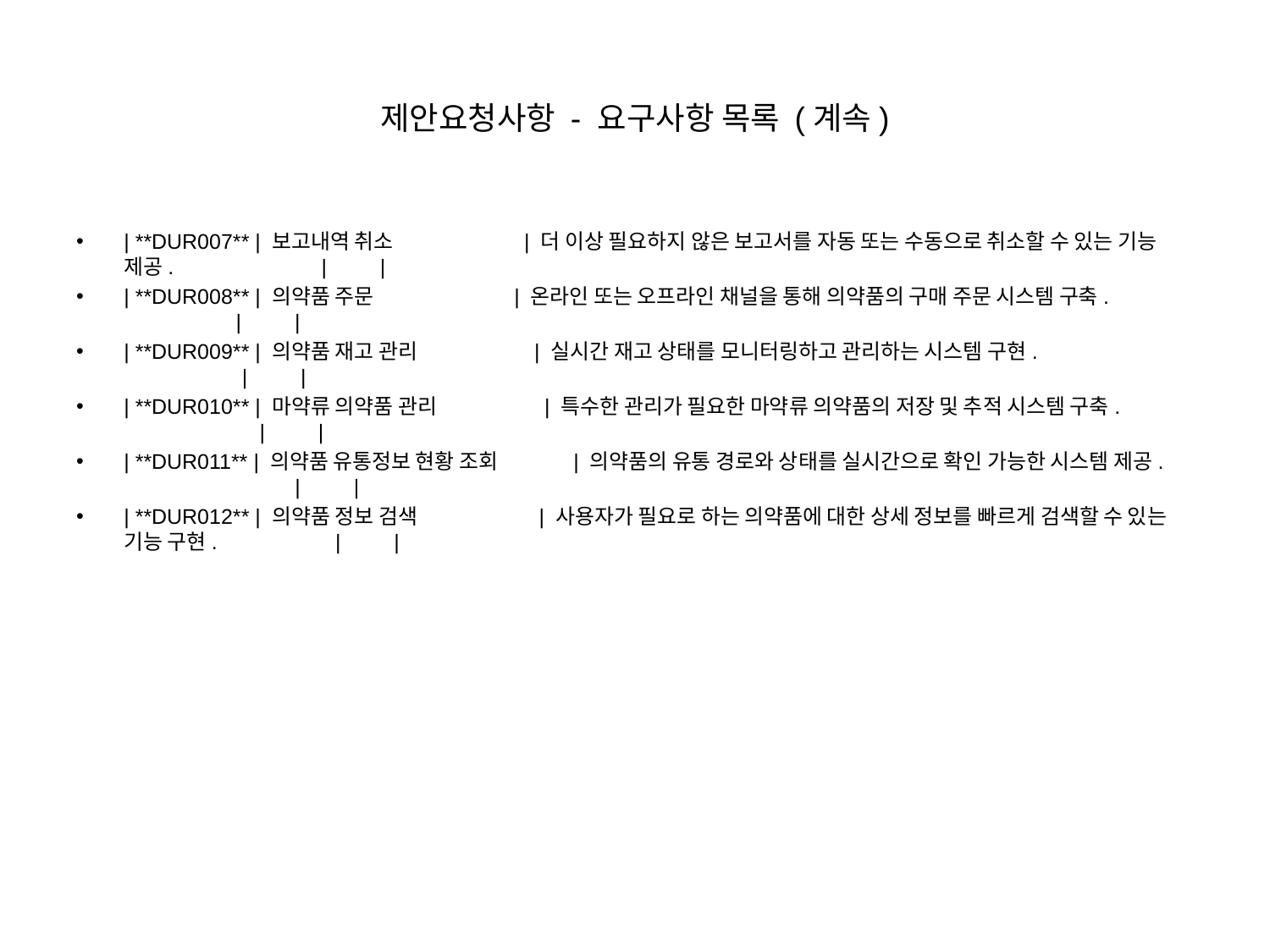

# 제안요청사항 - 요구사항 목록 (계속)
| **DUR007** | 보고내역 취소                           | 더 이상 필요하지 않은 보고서를 자동 또는 수동으로 취소할 수 있는 기능 제공.                         |         |
| **DUR008** | 의약품 주문                             | 온라인 또는 오프라인 채널을 통해 의약품의 구매 주문 시스템 구축.                                  |         |
| **DUR009** | 의약품 재고 관리                        | 실시간 재고 상태를 모니터링하고 관리하는 시스템 구현.                                               |         |
| **DUR010** | 마약류 의약품 관리                      | 특수한 관리가 필요한 마약류 의약품의 저장 및 추적 시스템 구축.                                    |         |
| **DUR011** | 의약품 유통정보 현황 조회               | 의약품의 유통 경로와 상태를 실시간으로 확인 가능한 시스템 제공.                                   |         |
| **DUR012** | 의약품 정보 검색                         | 사용자가 필요로 하는 의약품에 대한 상세 정보를 빠르게 검색할 수 있는 기능 구현.                    |         |